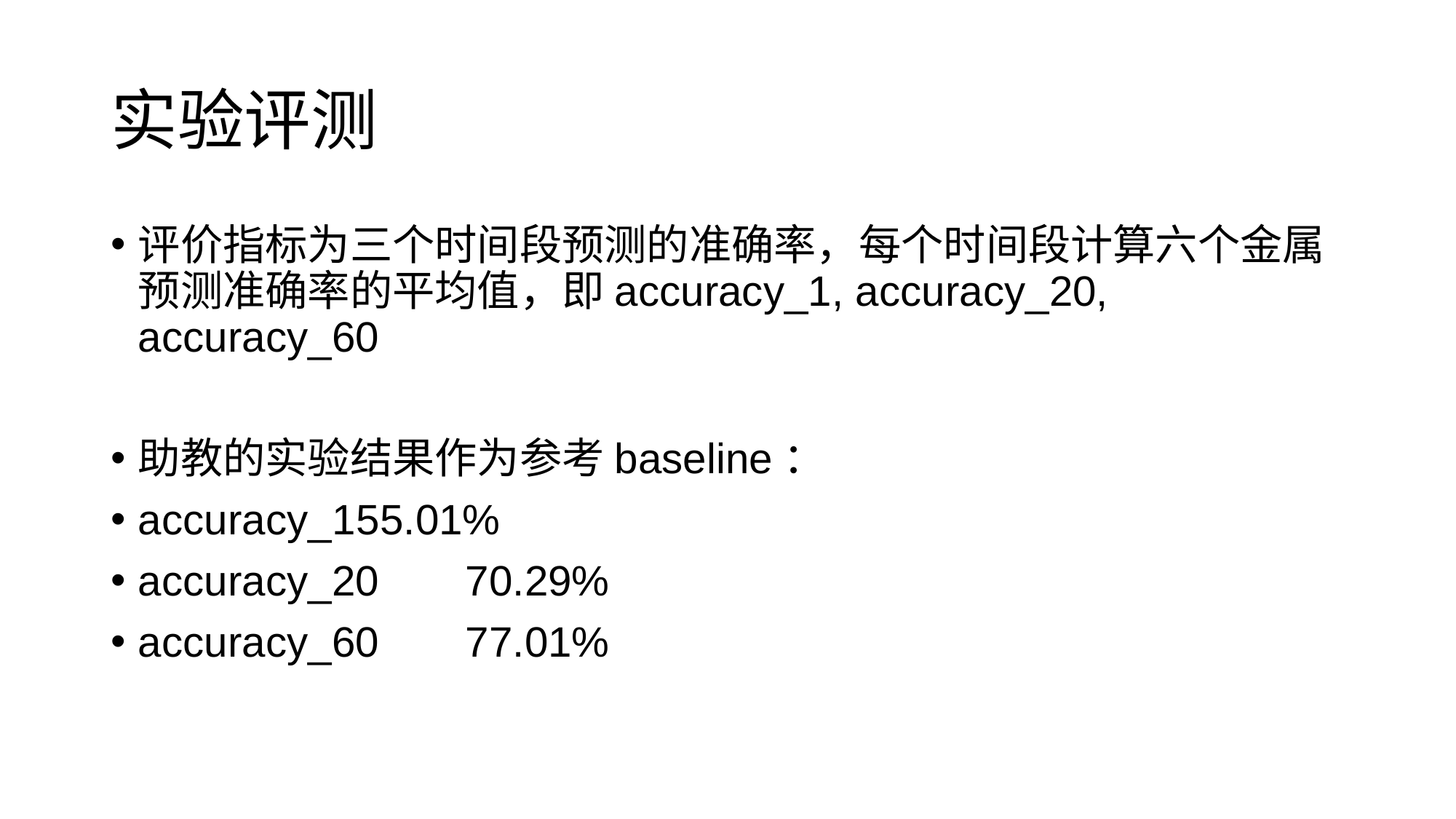

# 实验评测
评价指标为三个时间段预测的准确率，每个时间段计算六个金属预测准确率的平均值，即accuracy_1, accuracy_20, accuracy_60

助教的实验结果作为参考baseline：
accuracy_1	55.01%
accuracy_20	70.29%
accuracy_60	77.01%